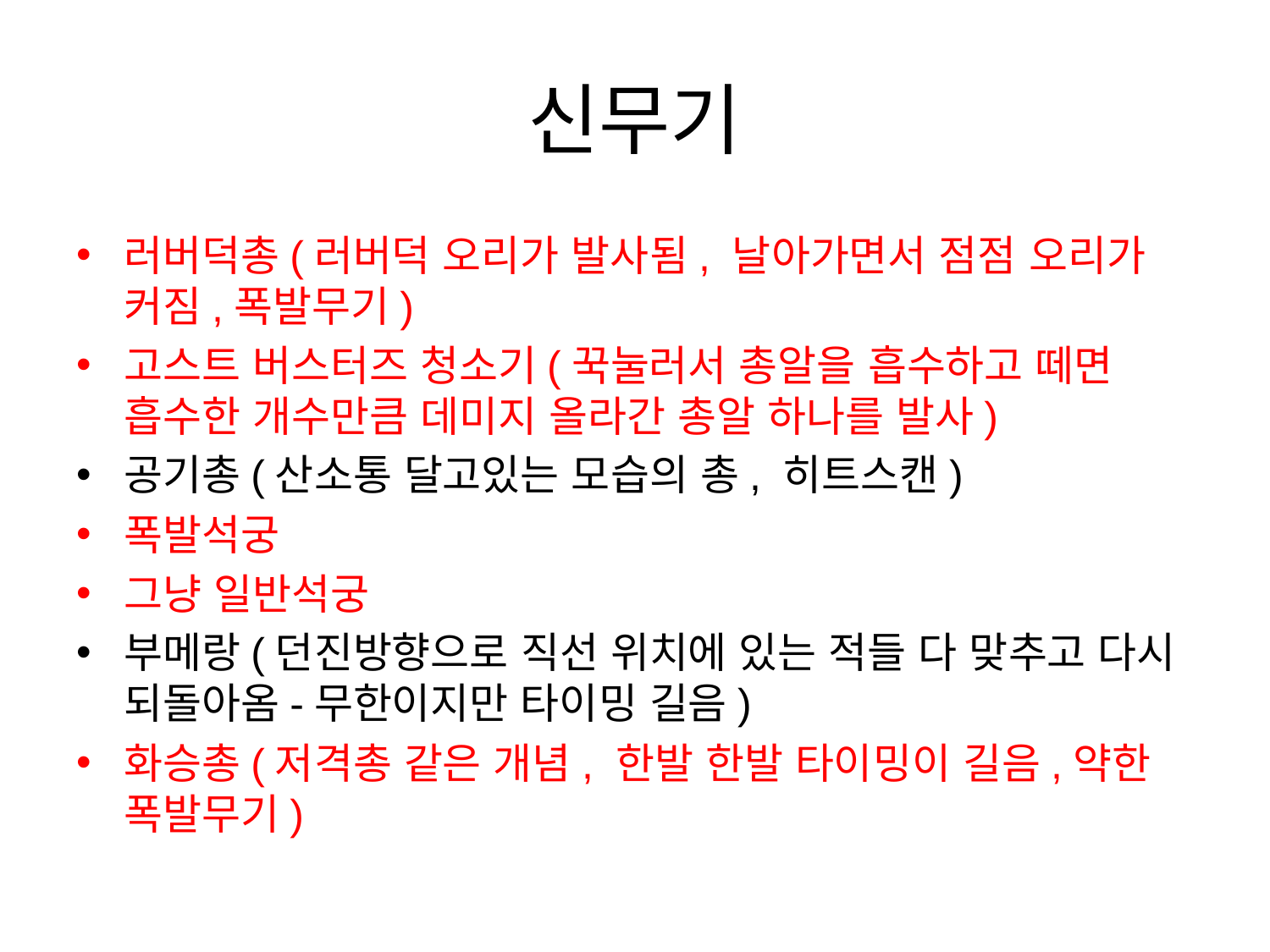

# 신무기
러버덕총(러버덕 오리가 발사됨, 날아가면서 점점 오리가 커짐,폭발무기)
고스트 버스터즈 청소기(꾹눌러서 총알을 흡수하고 떼면 흡수한 개수만큼 데미지 올라간 총알 하나를 발사)
공기총(산소통 달고있는 모습의 총, 히트스캔)
폭발석궁
그냥 일반석궁
부메랑(던진방향으로 직선 위치에 있는 적들 다 맞추고 다시 되돌아옴-무한이지만 타이밍 길음)
화승총(저격총 같은 개념, 한발 한발 타이밍이 길음,약한 폭발무기)